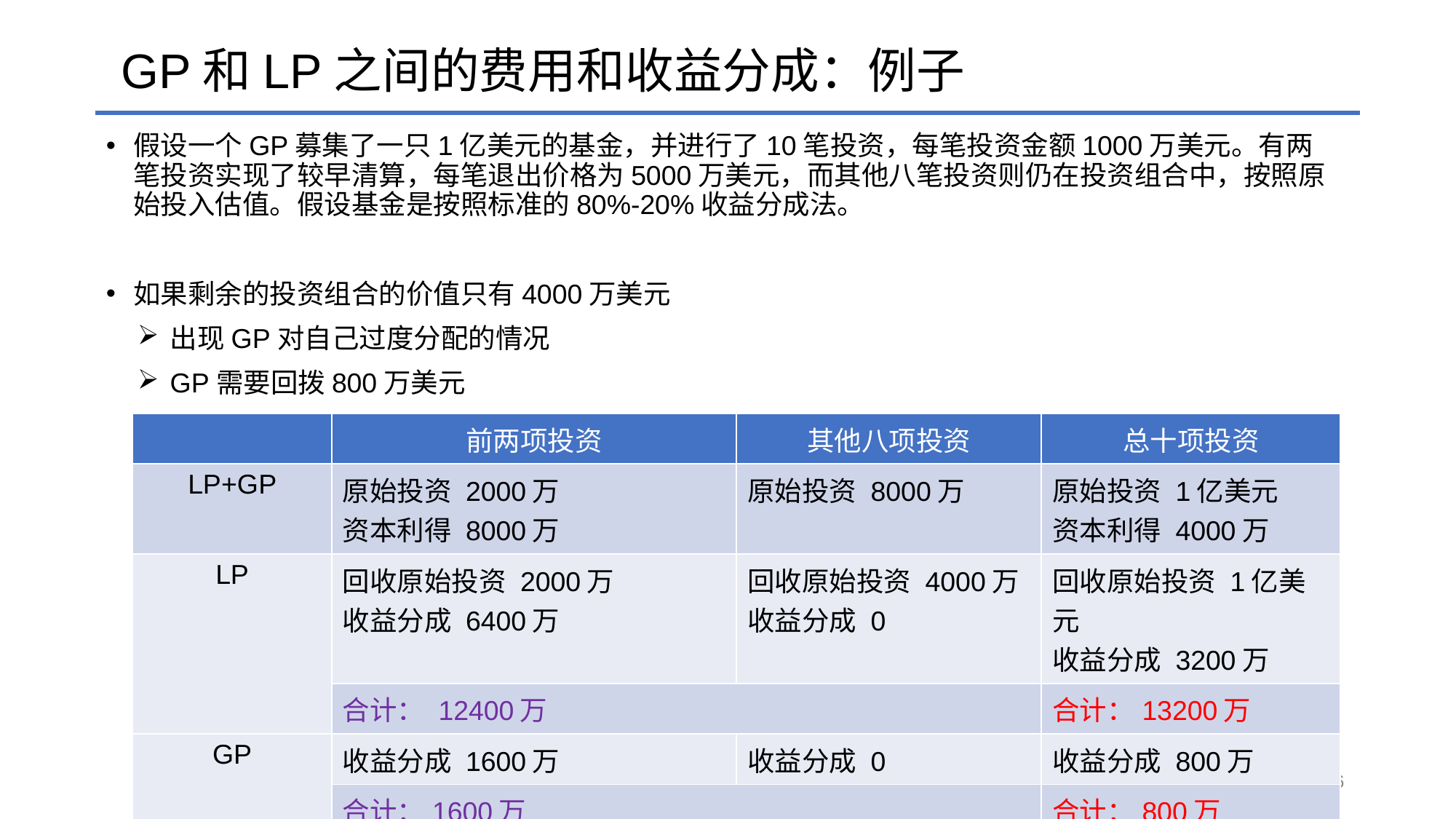

# GP和LP之间的费用和收益分成：例子
假设一个GP募集了一只1亿美元的基金，并进行了10笔投资，每笔投资金额1000万美元。有两笔投资实现了较早清算，每笔退出价格为5000万美元，而其他八笔投资则仍在投资组合中，按照原始投入估值。假设基金是按照标准的80%-20%收益分成法。

如果剩余的投资组合的价值只有4000万美元
出现GP对自己过度分配的情况
GP需要回拨800万美元

|  | 前两项投资 | 其他八项投资 | 总十项投资 |
| --- | --- | --- | --- |
| LP+GP | 原始投资 2000万 资本利得 8000万 | 原始投资 8000万 | 原始投资 1亿美元 资本利得 4000万 |
| LP | 回收原始投资 2000万 收益分成 6400万 | 回收原始投资 4000万 收益分成 0 | 回收原始投资 1亿美元 收益分成 3200万 |
|  | 合计： 12400万 |  | 合计：13200万 |
| GP | 收益分成 1600万 | 收益分成 0 | 收益分成 800万 |
|  | 合计：1600万 |  | 合计：800万 |
36